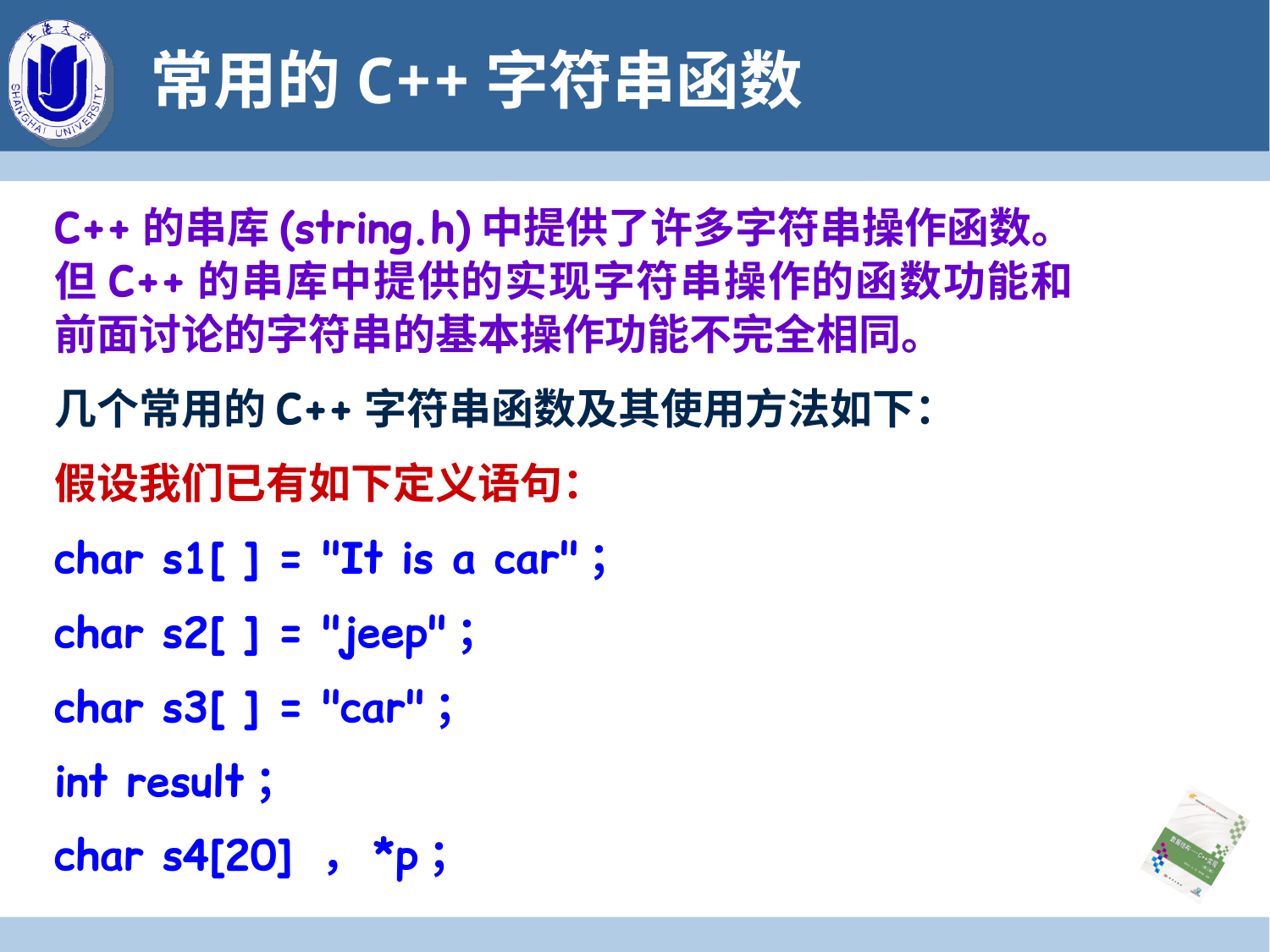

# 常用的C++字符串函数
C++的串库(string.h)中提供了许多字符串操作函数。但C++的串库中提供的实现字符串操作的函数功能和前面讨论的字符串的基本操作功能不完全相同。
几个常用的C++字符串函数及其使用方法如下：
假设我们已有如下定义语句：
char s1[ ] = "It is a car"；
char s2[ ] = "jeep"；
char s3[ ] = "car"；
int result；
char s4[20] ，*p；